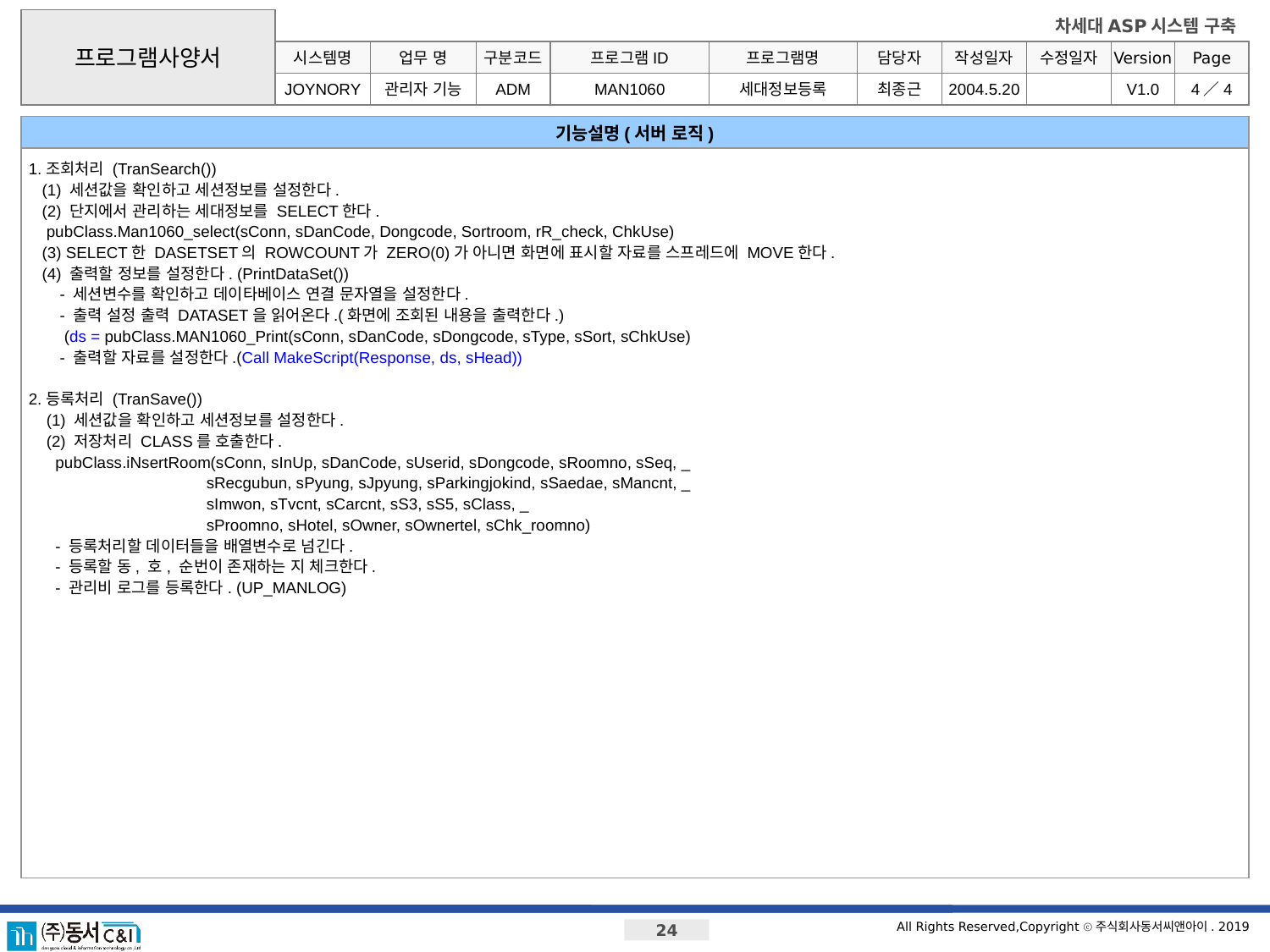

프로그램사양서
시스템명
업무 명
구분코드
프로그램ID
프로그램명
JOYNORY
관리자 기능
ADM
MAN1060
세대정보등록
최종근
2004.5.20

V1.0
4／4
기능설명(서버 로직)
1.조회처리 (TranSearch())
   (1) 세션값을 확인하고 세션정보를 설정한다.
   (2) 단지에서 관리하는 세대정보를 SELECT한다.
    pubClass.Man1060_select(sConn, sDanCode, Dongcode, Sortroom, rR_check, ChkUse)
   (3) SELECT한 DASETSET의 ROWCOUNT가 ZERO(0)가 아니면 화면에 표시할 자료를 스프레드에 MOVE한다.
   (4) 출력할 정보를 설정한다. (PrintDataSet())
       - 세션변수를 확인하고 데이타베이스 연결 문자열을 설정한다.
       - 출력 설정 출력 DATASET을 읽어온다.(화면에 조회된 내용을 출력한다.)
        (ds = pubClass.MAN1060_Print(sConn, sDanCode, sDongcode, sType, sSort, sChkUse)
       - 출력할 자료를 설정한다.(Call MakeScript(Response, ds, sHead))

2.등록처리 (TranSave())
    (1) 세션값을 확인하고 세션정보를 설정한다.
    (2) 저장처리 CLASS를 호출한다.
      pubClass.iNsertRoom(sConn, sInUp, sDanCode, sUserid, sDongcode, sRoomno, sSeq, _
                                        sRecgubun, sPyung, sJpyung, sParkingjokind, sSaedae, sMancnt, _
                                        sImwon, sTvcnt, sCarcnt, sS3, sS5, sClass, _
                                        sProomno, sHotel, sOwner, sOwnertel, sChk_roomno)
      - 등록처리할 데이터들을 배열변수로 넘긴다.
      - 등록할 동, 호, 순번이 존재하는 지 체크한다.
      - 관리비 로그를 등록한다. (UP_MANLOG)